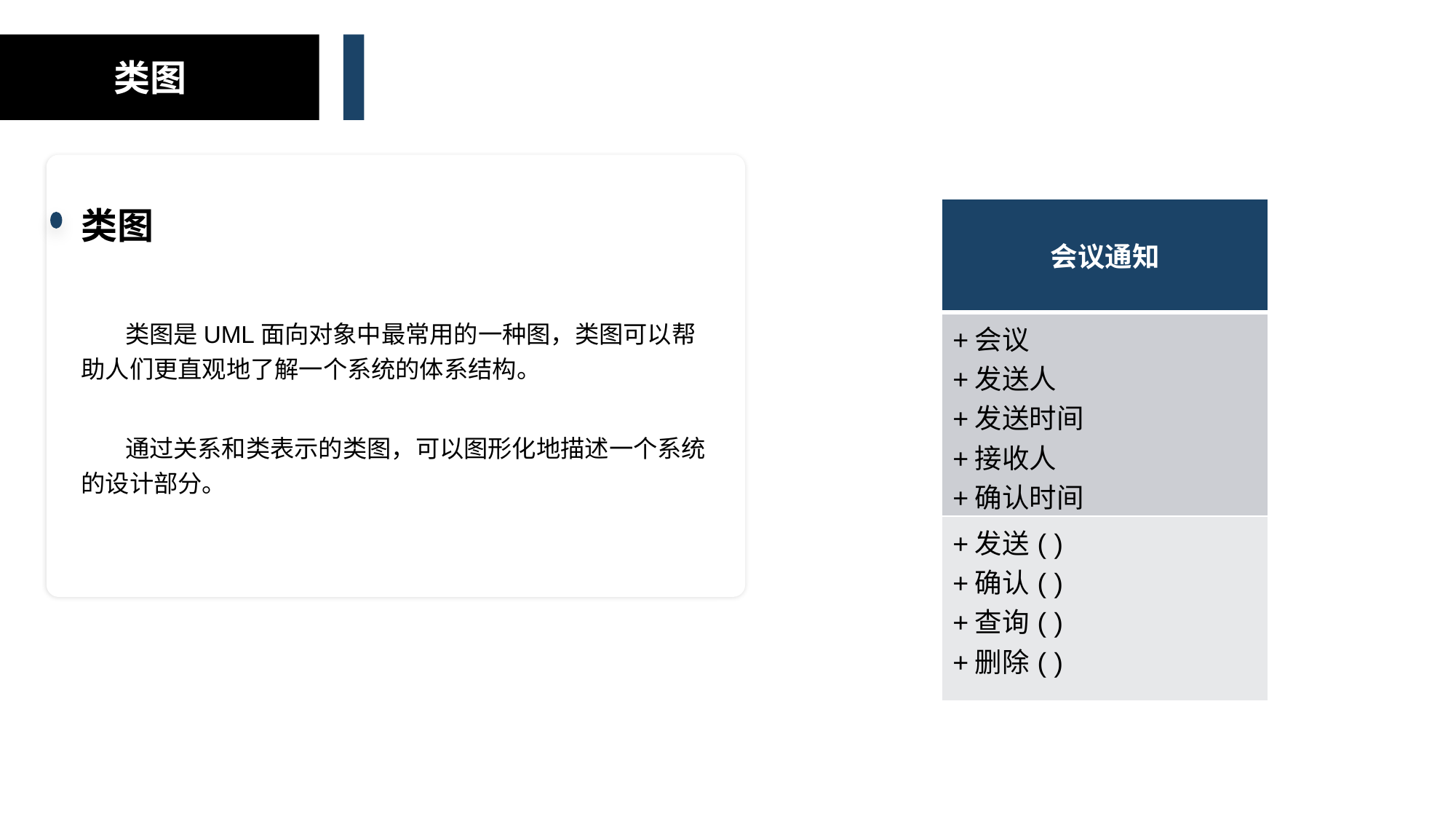

类图

类图
       类图是UML面向对象中最常用的一种图，类图可以帮助人们更直观地了解一个系统的体系结构。

       通过关系和类表示的类图，可以图形化地描述一个系统的设计部分。

| 会议通知 |
| --- |
| +会议 +发送人 +发送时间 +接收人 +确认时间 |
| +发送( ) +确认( ) +查询( ) +删除( ) |